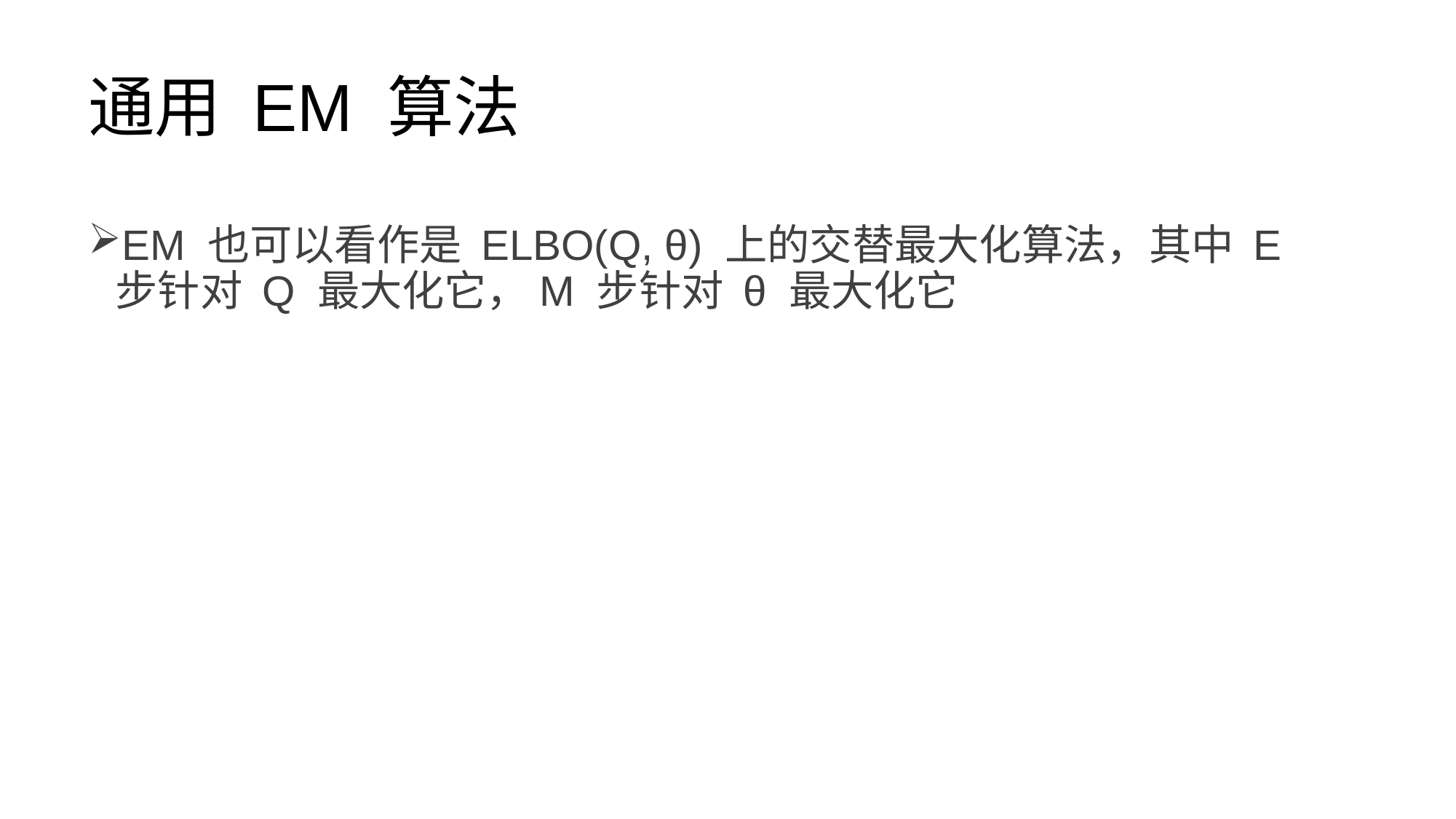

# 通用 EM 算法
EM 也可以看作是 ELBO(Q, θ) 上的交替最大化算法，其中 E 步针对 Q 最大化它，M 步针对 θ 最大化它